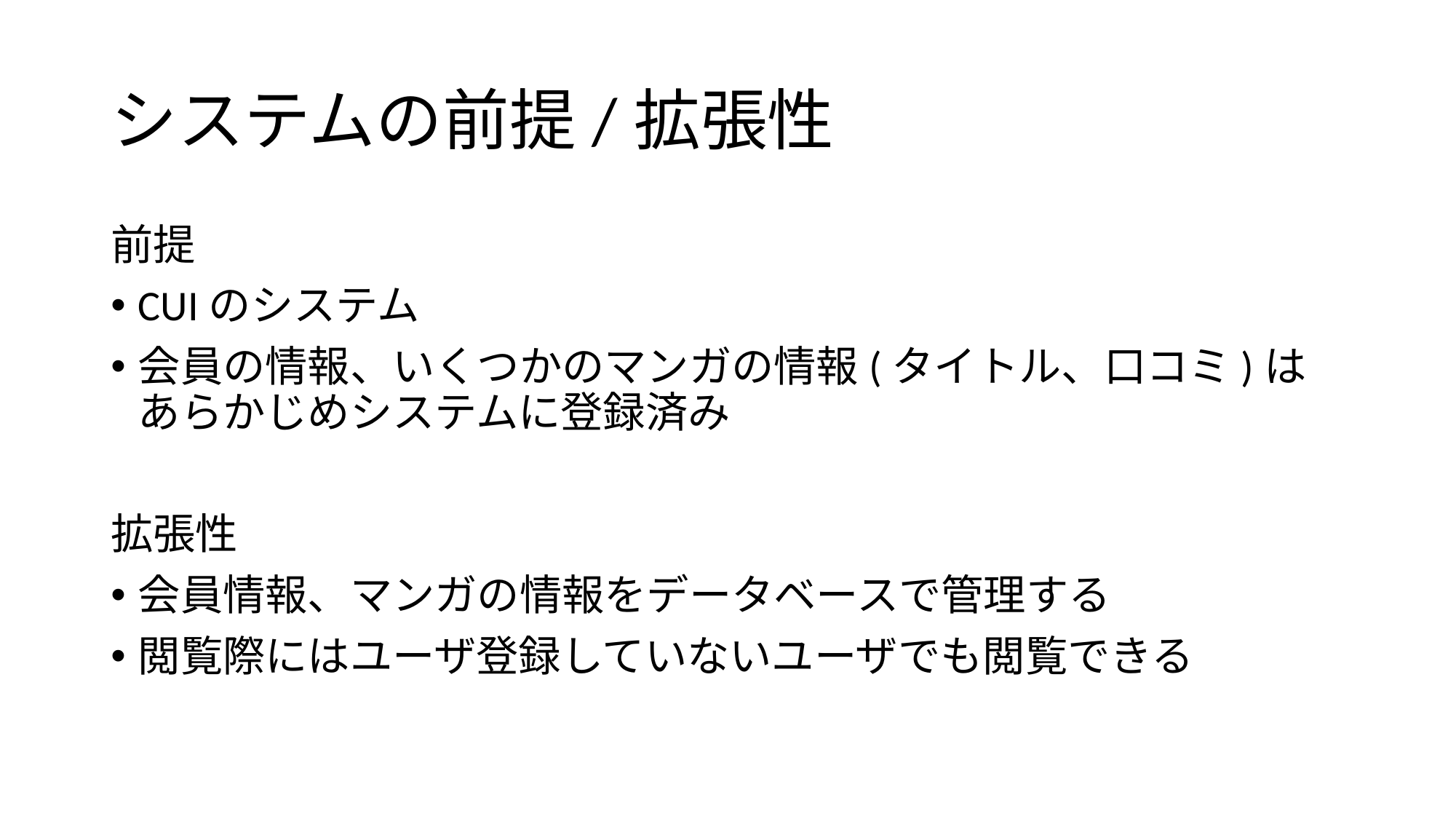

# システムの前提/拡張性
前提
CUIのシステム
会員の情報、いくつかのマンガの情報(タイトル、口コミ)はあらかじめシステムに登録済み

拡張性
会員情報、マンガの情報をデータベースで管理する
閲覧際にはユーザ登録していないユーザでも閲覧できる